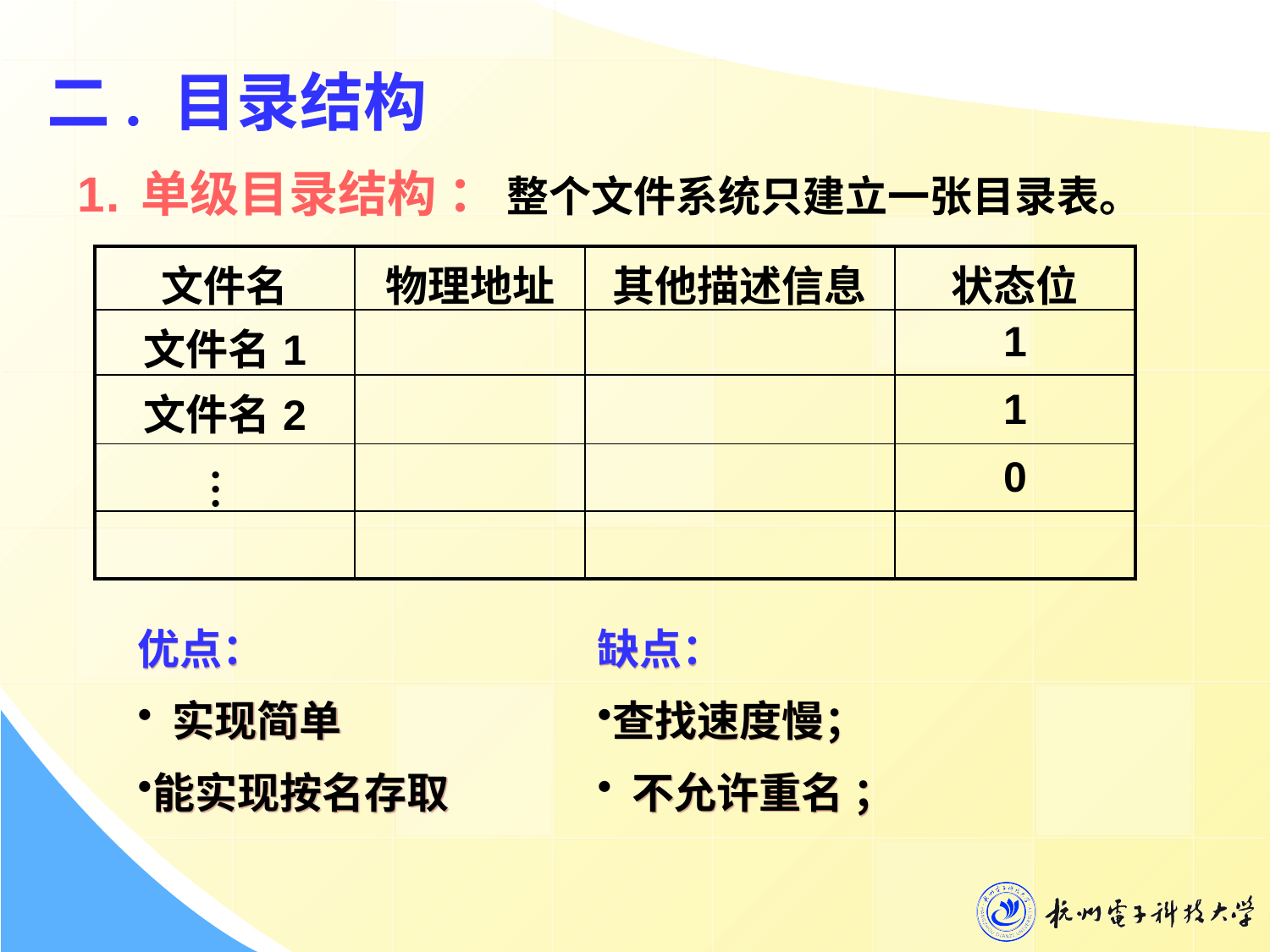

二. 目录结构
单级目录结构 ： 整个文件系统只建立一张目录表。
| 文件名 | 物理地址 | 其他描述信息 | 状态位 |
| --- | --- | --- | --- |
| 文件名1 |  |  | 1 |
| 文件名2 |  |  | 1 |
|  |  |  | 0 |
|  |  |  |  |
…
优点：
 实现简单
能实现按名存取
缺点：
查找速度慢；
 不允许重名 ；